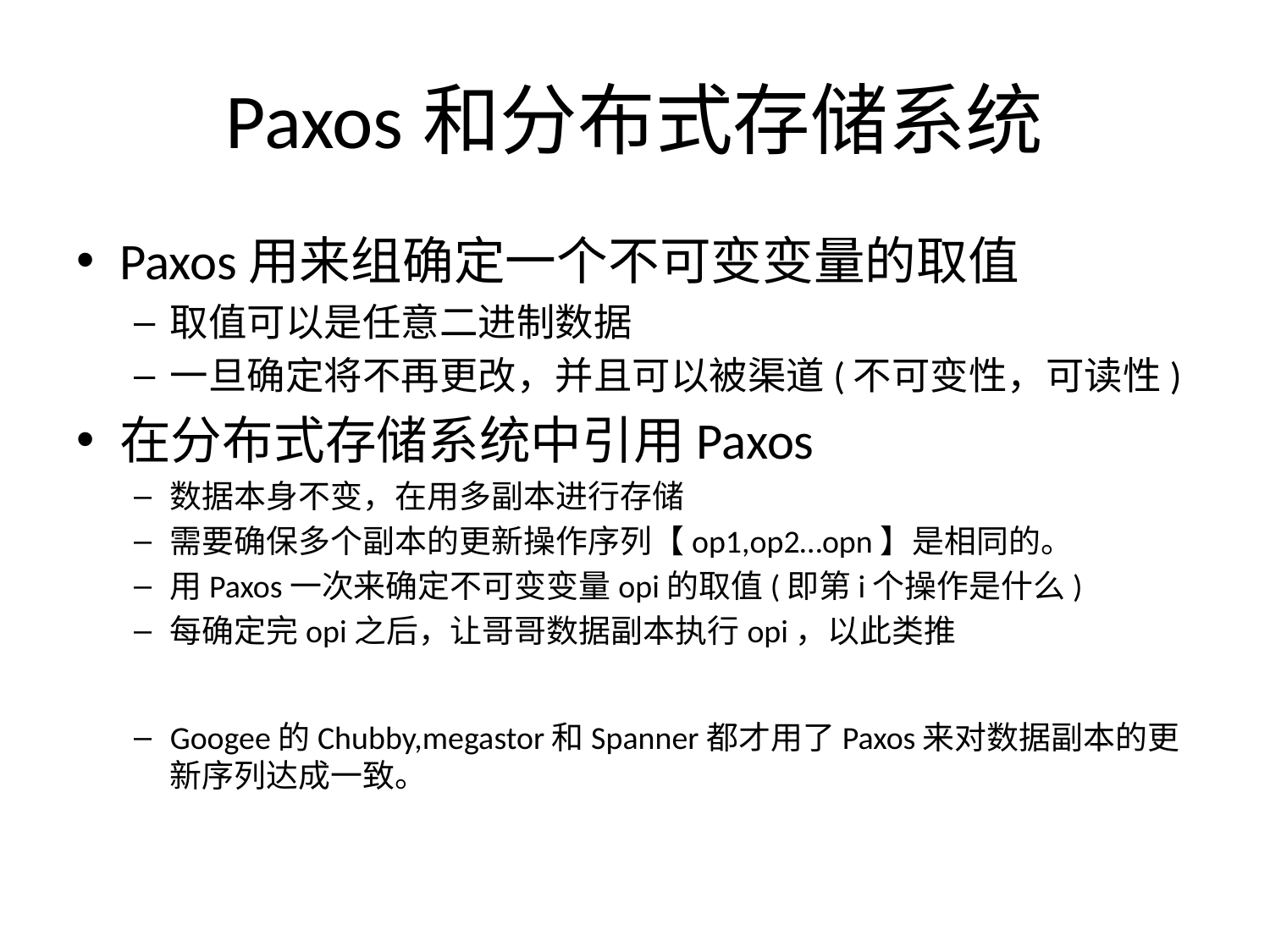

# Paxos和分布式存储系统
Paxos用来组确定一个不可变变量的取值
取值可以是任意二进制数据
一旦确定将不再更改，并且可以被渠道(不可变性，可读性)
在分布式存储系统中引用Paxos
数据本身不变，在用多副本进行存储
需要确保多个副本的更新操作序列【op1,op2…opn】是相同的。
用Paxos一次来确定不可变变量opi的取值(即第i个操作是什么)
每确定完opi之后，让哥哥数据副本执行opi，以此类推

Googee的Chubby,megastor和Spanner都才用了Paxos来对数据副本的更新序列达成一致。